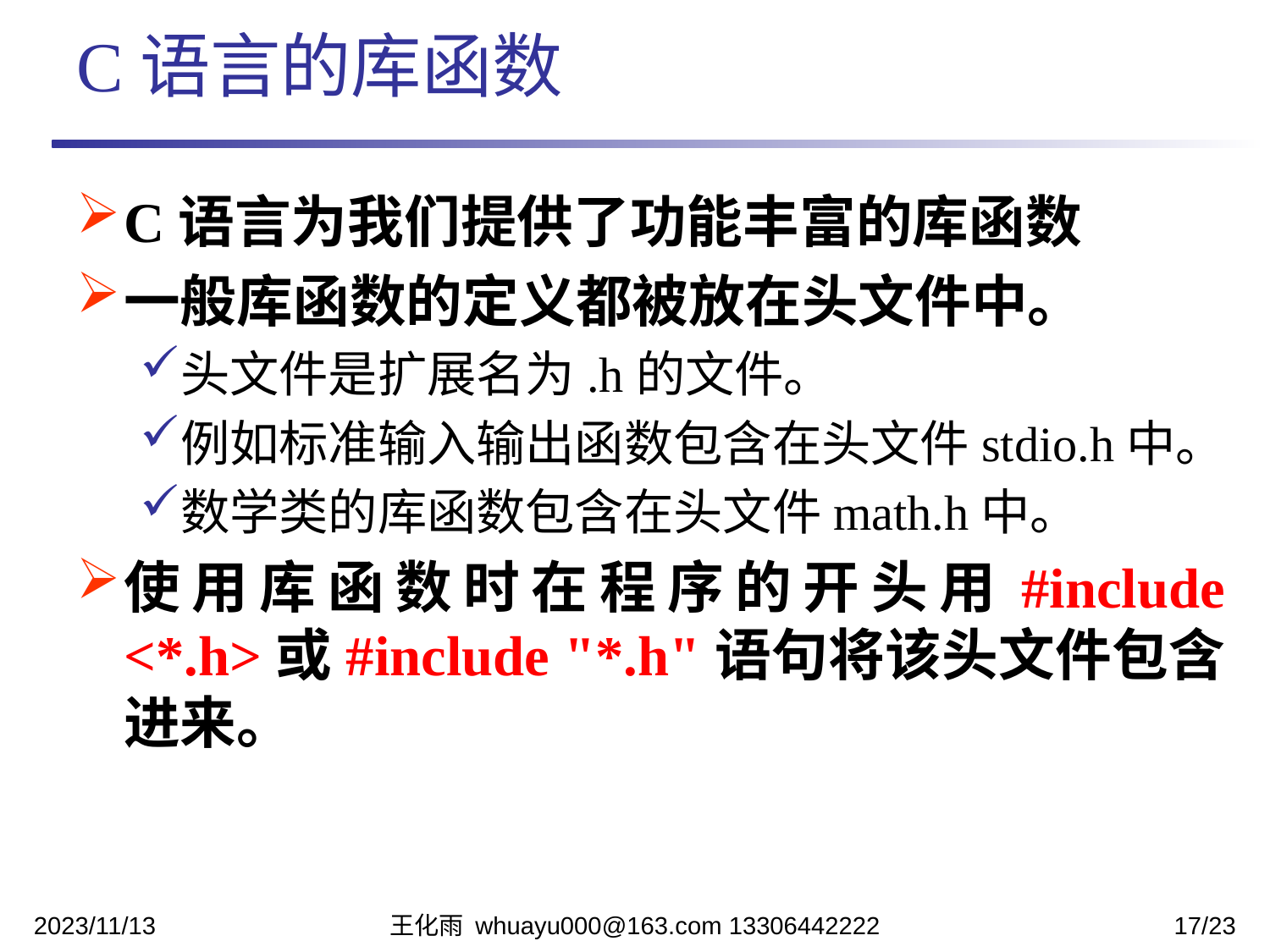

C语言的库函数
C语言为我们提供了功能丰富的库函数
一般库函数的定义都被放在头文件中。
头文件是扩展名为.h的文件。
例如标准输入输出函数包含在头文件stdio.h中。
数学类的库函数包含在头文件math.h中。
使用库函数时在程序的开头用#include <*.h>或#include "*.h"语句将该头文件包含进来。
2023/11/13
王化雨 whuayu000@163.com 13306442222
17/23